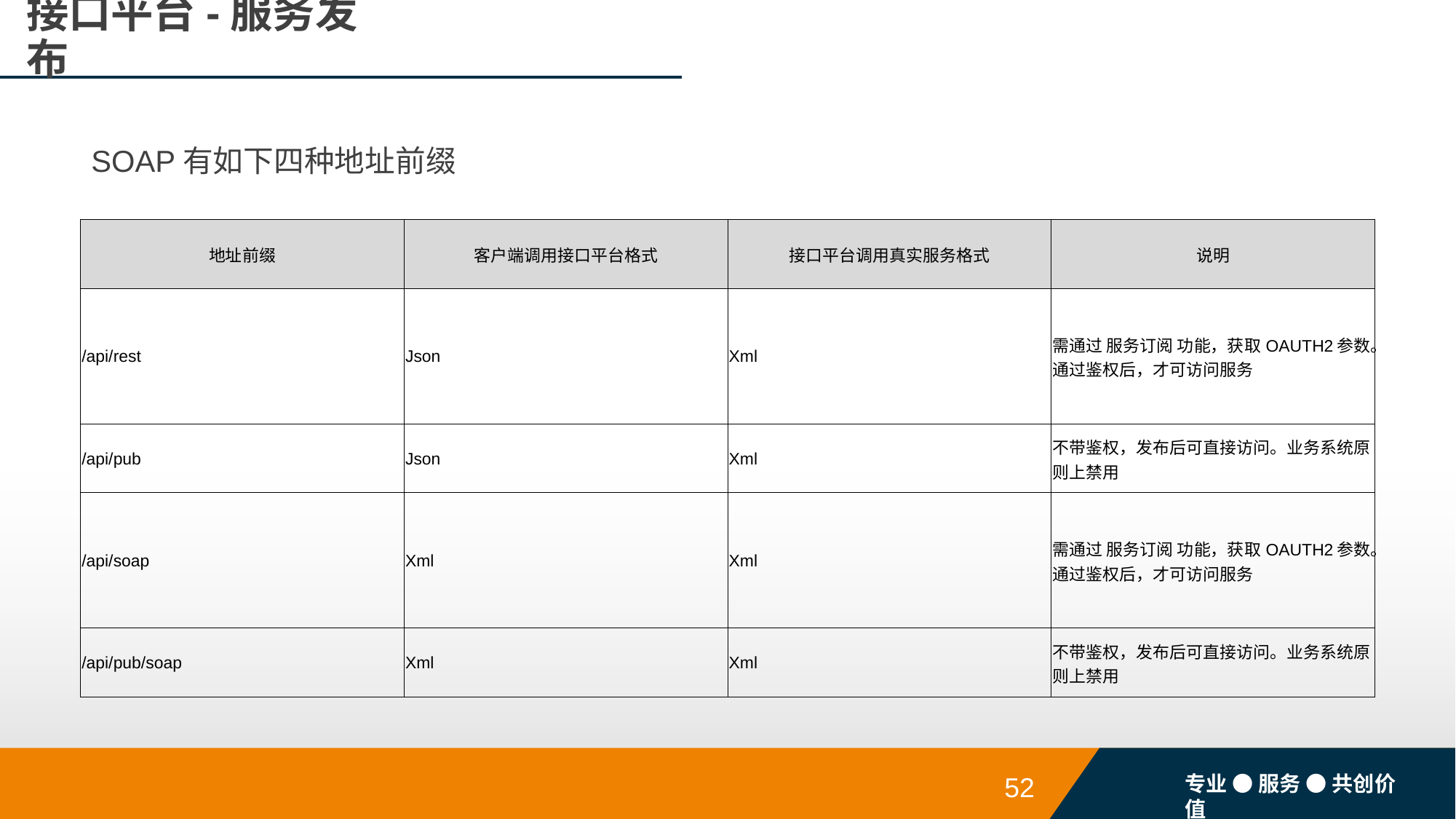

# 接口平台-服务发布
SOAP有如下四种地址前缀
| 地址前缀 | 客户端调用接口平台格式 | 接口平台调用真实服务格式 | 说明 |
| --- | --- | --- | --- |
| /api/rest | Json | Xml | 需通过 服务订阅 功能，获取OAUTH2参数。通过鉴权后，才可访问服务 |
| /api/pub | Json | Xml | 不带鉴权，发布后可直接访问。业务系统原则上禁用 |
| /api/soap | Xml | Xml | 需通过 服务订阅 功能，获取OAUTH2参数。通过鉴权后，才可访问服务 |
| /api/pub/soap | Xml | Xml | 不带鉴权，发布后可直接访问。业务系统原则上禁用 |